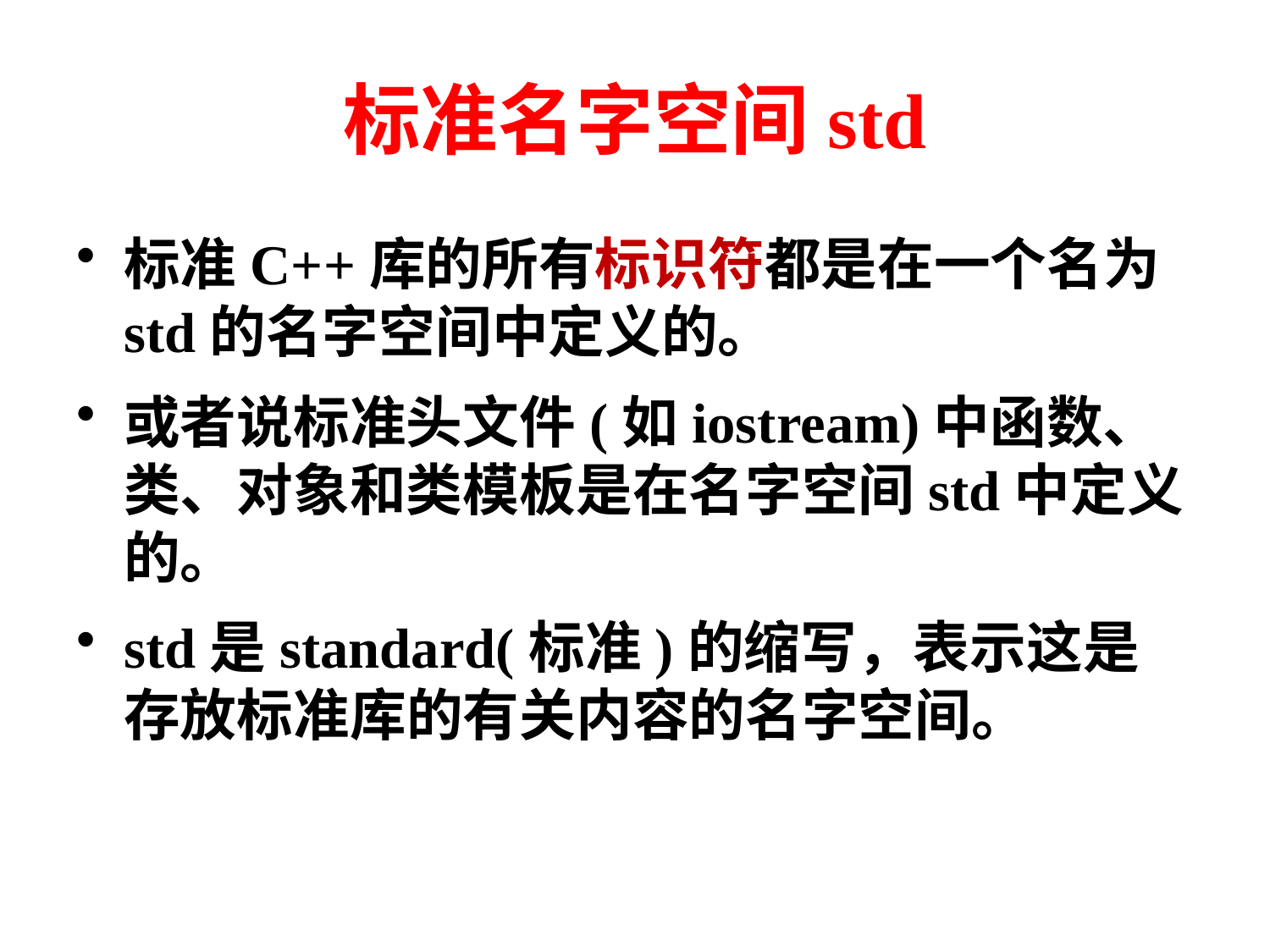

# 标准名字空间std
标准C++库的所有标识符都是在一个名为std的名字空间中定义的。
或者说标准头文件(如iostream)中函数、类、对象和类模板是在名字空间std中定义的。
std是standard(标准)的缩写，表示这是存放标准库的有关内容的名字空间。